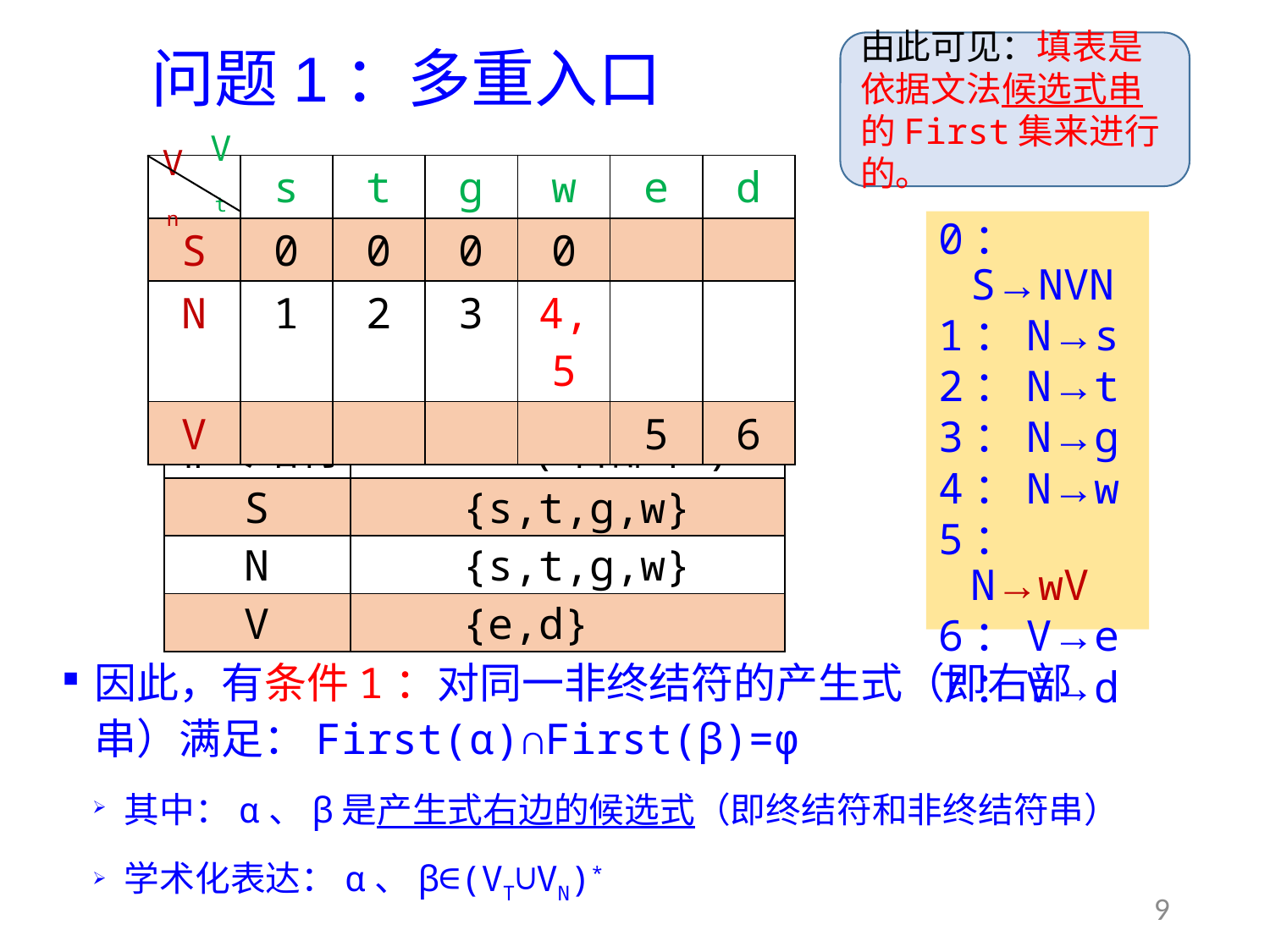

# 问题1：多重入口
由此可见：填表是依据文法候选式串的First集来进行的。
Vt
Vn
|  | s | t | g | w | e | d |
| --- | --- | --- | --- | --- | --- | --- |
| S | 0 | 0 | 0 | 0 |  |  |
| N | 1 | 2 | 3 | 4,5 |  |  |
| V |  |  |  |  | 5 | 6 |
0：S→NVN
1：N→s
2：N→t
3：N→g
4：N→w
5：N→wV
6：V→e
7：V→d
| 非终结符 | FIRST(右部串) |
| --- | --- |
| S | {s,t,g,w} |
| N | {s,t,g,w} |
| V | {e,d} |
因此，有条件1：对同一非终结符的产生式（即右部串）满足：First(α)∩First(β)=φ
其中：α、β是产生式右边的候选式（即终结符和非终结符串）
学术化表达：α、β∈(VT∪VN)*
9